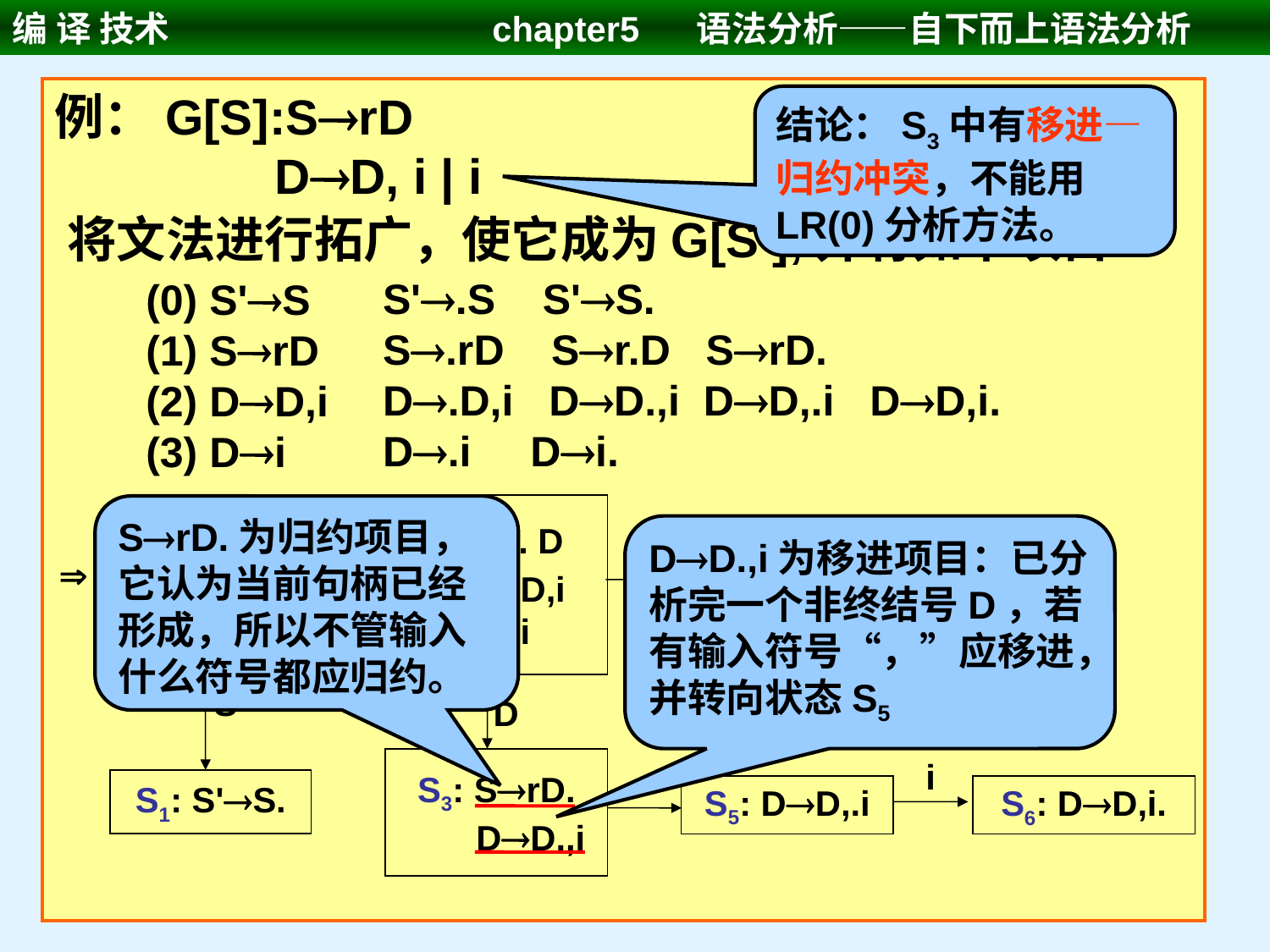

例：G[S]:S→rD
                D→D, i | i

结论：S3中有移进—归约冲突，不能用LR(0)分析方法。
将文法进行拓广，使它成为G[S’],并有如下项目:
(0) S'→S
(1) S→rD
(2) D→D,i
(3) D→i
S'→.S    S'→S.
S→.rD    S→r.D   S→rD.
D→.D,i   D→D.,i  D→D,.i   D→D,i.
D→.i     D→i.
S2: S→r. D
      D→.D,i
      D→.i
S0: S'→.S
      S→.rD
r

i

⇒

S
S4: D→i.

D
S3: S→rD.
       D→D.,i
,

i

S1: S'→S.
S5: D→D,.i
S6: D→D,i.
S→rD.为归约项目，它认为当前句柄已经形成，所以不管输入什么符号都应归约。
D→D.,i为移进项目：已分析完一个非终结号D，若有输入符号“，”应移进，并转向状态S5